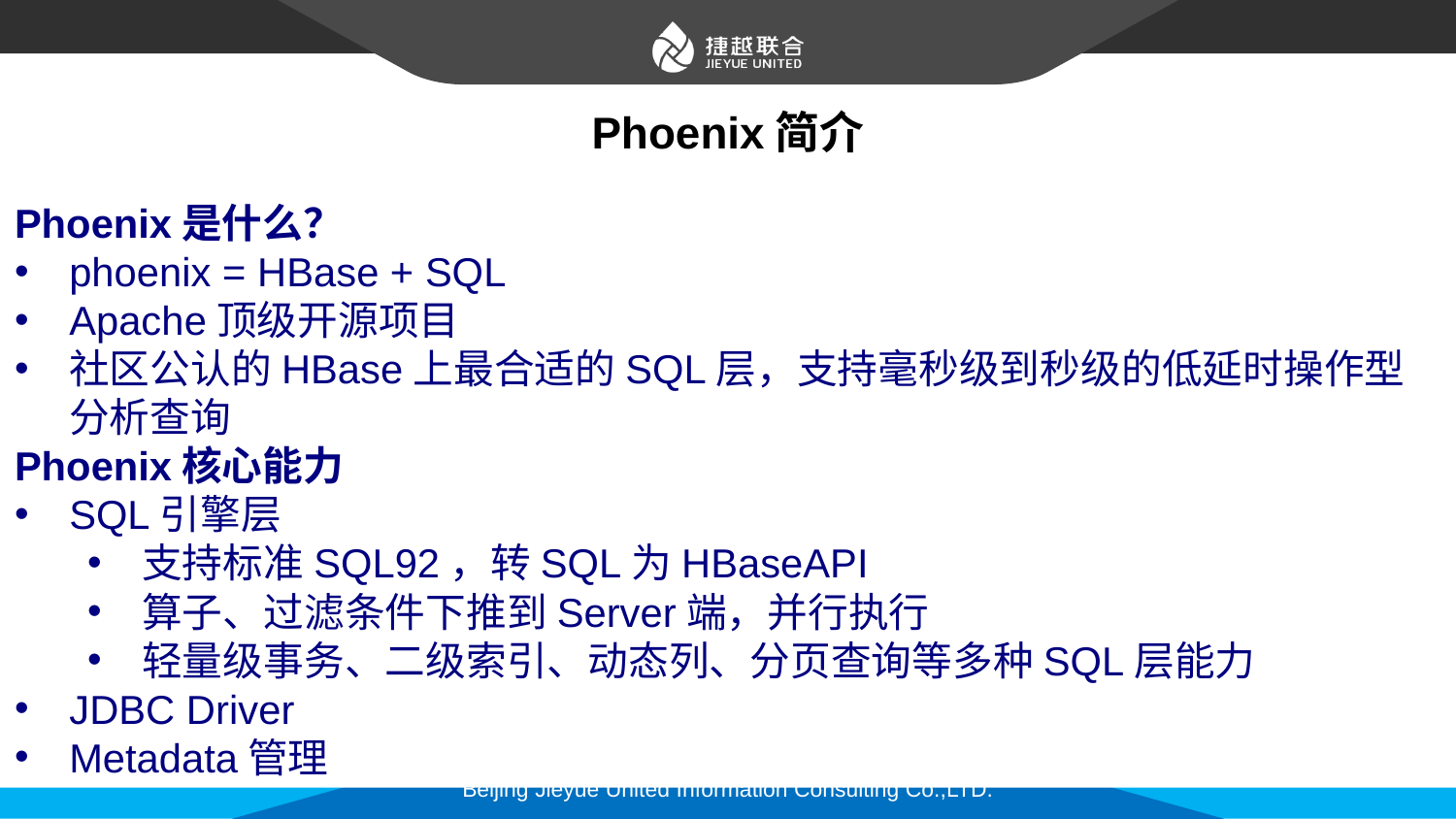

# Phoenix简介
Phoenix是什么？
phoenix = HBase + SQL
Apache顶级开源项目
社区公认的HBase上最合适的SQL层，支持毫秒级到秒级的低延时操作型分析查询
Phoenix核心能力
SQL引擎层
支持标准SQL92，转SQL为HBaseAPI
算子、过滤条件下推到Server端，并行执行
轻量级事务、二级索引、动态列、分页查询等多种SQL层能力
JDBC Driver
Metadata管理